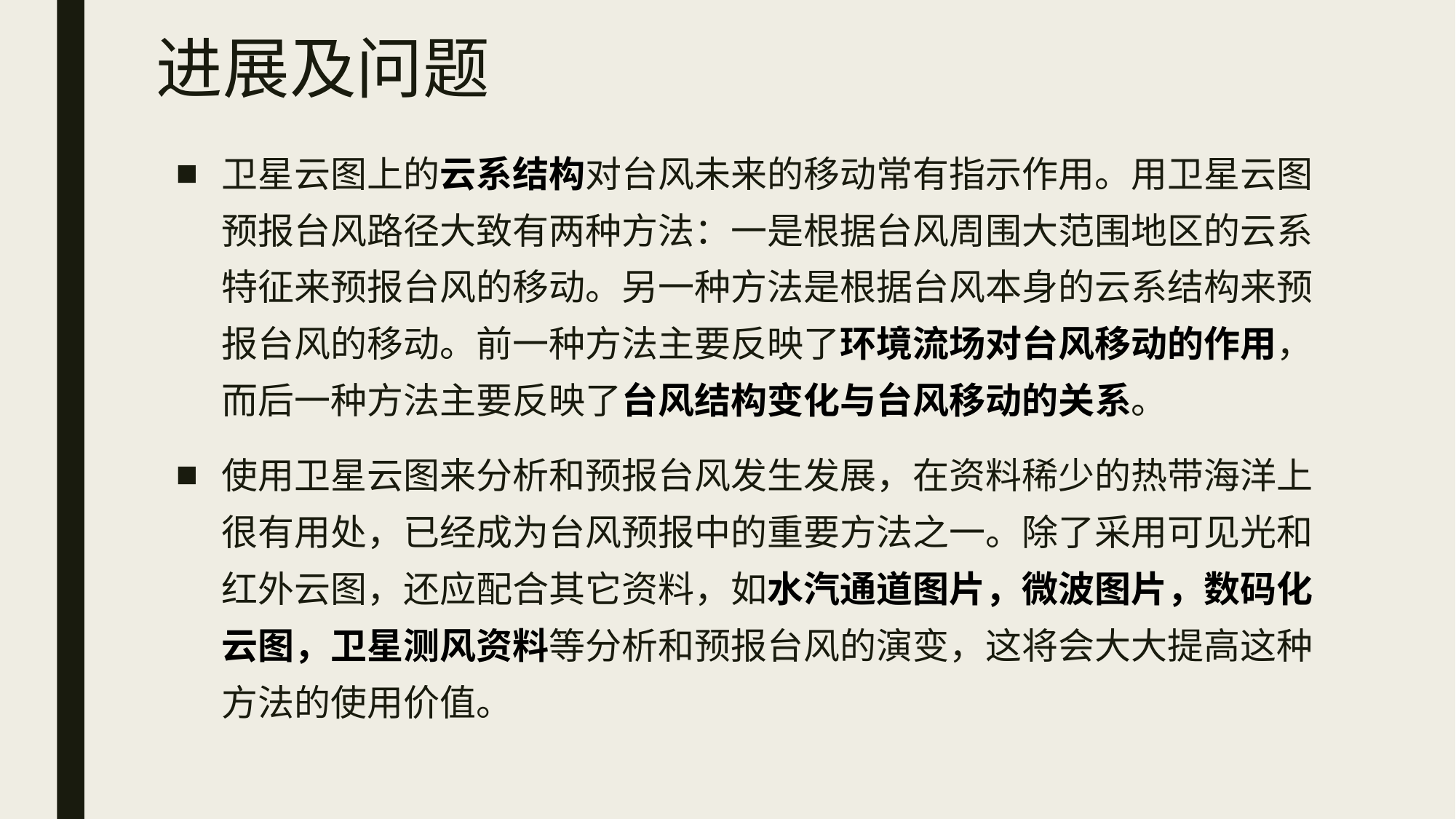

# 进展及问题
卫星云图上的云系结构对台风未来的移动常有指示作用。用卫星云图预报台风路径大致有两种方法：一是根据台风周围大范围地区的云系特征来预报台风的移动。另一种方法是根据台风本身的云系结构来预报台风的移动。前一种方法主要反映了环境流场对台风移动的作用，而后一种方法主要反映了台风结构变化与台风移动的关系。
使用卫星云图来分析和预报台风发生发展，在资料稀少的热带海洋上很有用处，已经成为台风预报中的重要方法之一。除了采用可见光和红外云图，还应配合其它资料，如水汽通道图片，微波图片，数码化云图，卫星测风资料等分析和预报台风的演变，这将会大大提高这种方法的使用价值。